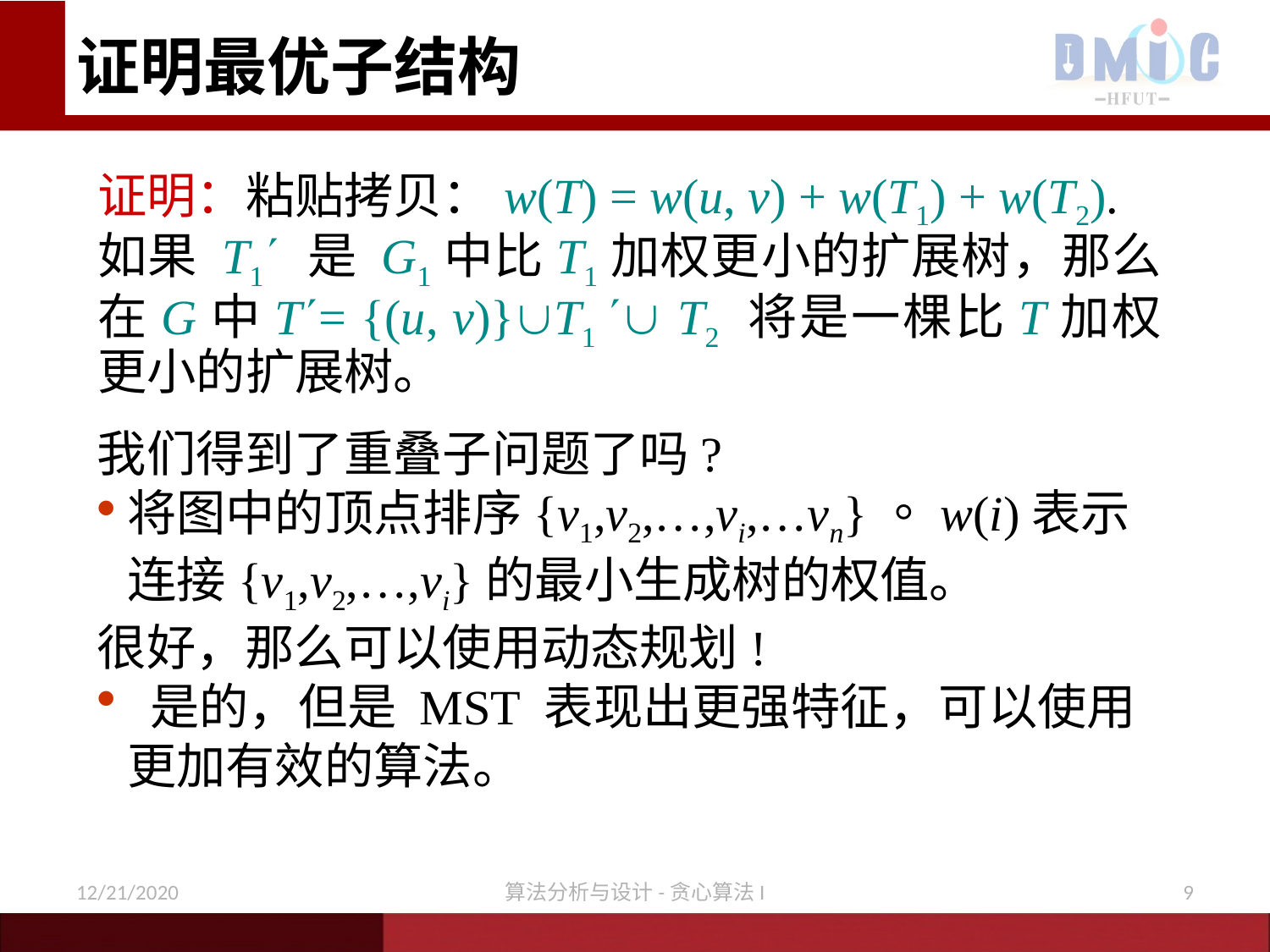

# 证明最优子结构
证明：粘贴拷贝：w(T) = w(u, v) + w(T1) + w(T2).
如果 T1′ 是 G1中比T1加权更小的扩展树，那么在G中T′= {(u, v)}∪T1 ′∪ T2 将是一棵比T加权更小的扩展树。
我们得到了重叠子问题了吗?
将图中的顶点排序{v1,v2,…,vi,…vn}。w(i)表示连接{v1,v2,…,vi}的最小生成树的权值。
很好，那么可以使用动态规划!
 是的，但是 MST 表现出更强特征，可以使用更加有效的算法。
12/21/2020
算法分析与设计-贪心算法I
9